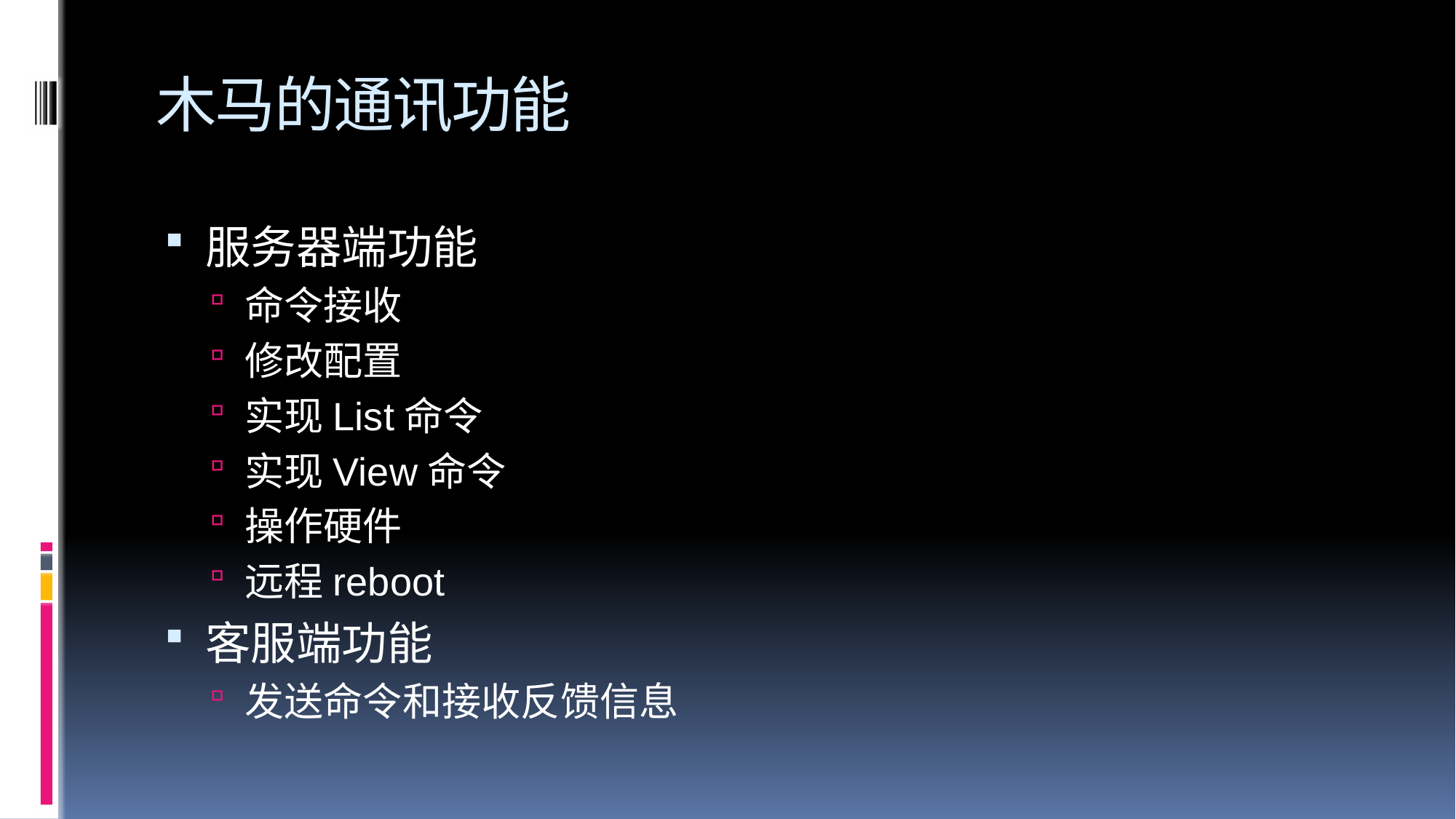

# 木马的通讯功能
服务器端功能
命令接收
修改配置
实现List命令
实现View命令
操作硬件
远程reboot
客服端功能
发送命令和接收反馈信息